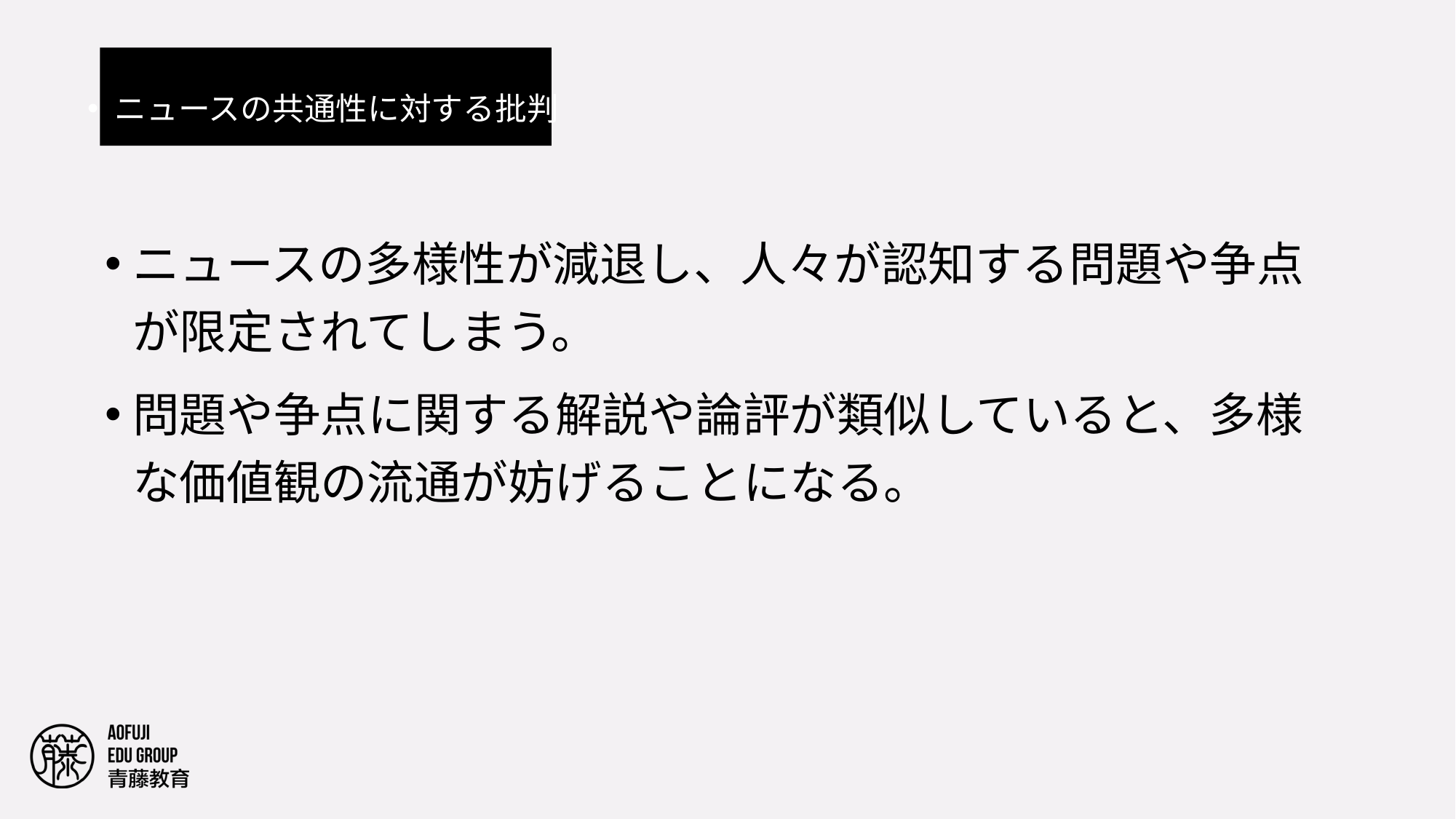

#

ニュースの共通性に対する批判
ニュースの多様性が減退し、人々が認知する問題や争点が限定されてしまう。
問題や争点に関する解説や論評が類似していると、多様な価値観の流通が妨げることになる。